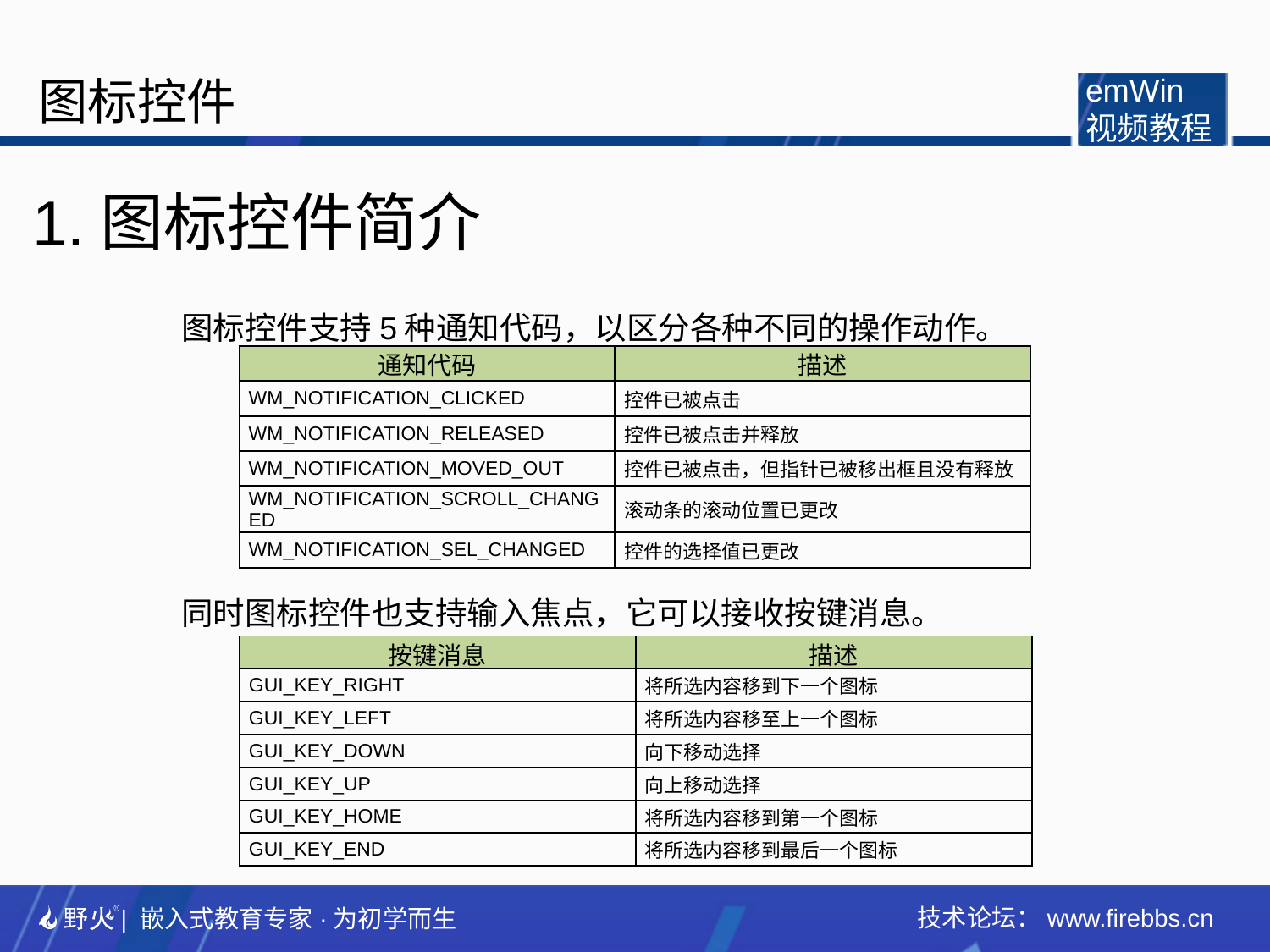

图标控件
emWin
视频教程
1.图标控件简介
图标控件支持5种通知代码，以区分各种不同的操作动作。

同时图标控件也支持输入焦点，它可以接收按键消息。
| 通知代码 | 描述 |
| --- | --- |
| WM\_NOTIFICATION\_CLICKED | 控件已被点击 |
| WM\_NOTIFICATION\_RELEASED | 控件已被点击并释放 |
| WM\_NOTIFICATION\_MOVED\_OUT | 控件已被点击，但指针已被移出框且没有释放 |
| WM\_NOTIFICATION\_SCROLL\_CHANGED | 滚动条的滚动位置已更改 |
| WM\_NOTIFICATION\_SEL\_CHANGED | 控件的选择值已更改 |
| 按键消息 | 描述 |
| --- | --- |
| GUI\_KEY\_RIGHT | 将所选内容移到下一个图标 |
| GUI\_KEY\_LEFT | 将所选内容移至上一个图标 |
| GUI\_KEY\_DOWN | 向下移动选择 |
| GUI\_KEY\_UP | 向上移动选择 |
| GUI\_KEY\_HOME | 将所选内容移到第一个图标 |
| GUI\_KEY\_END | 将所选内容移到最后一个图标 |